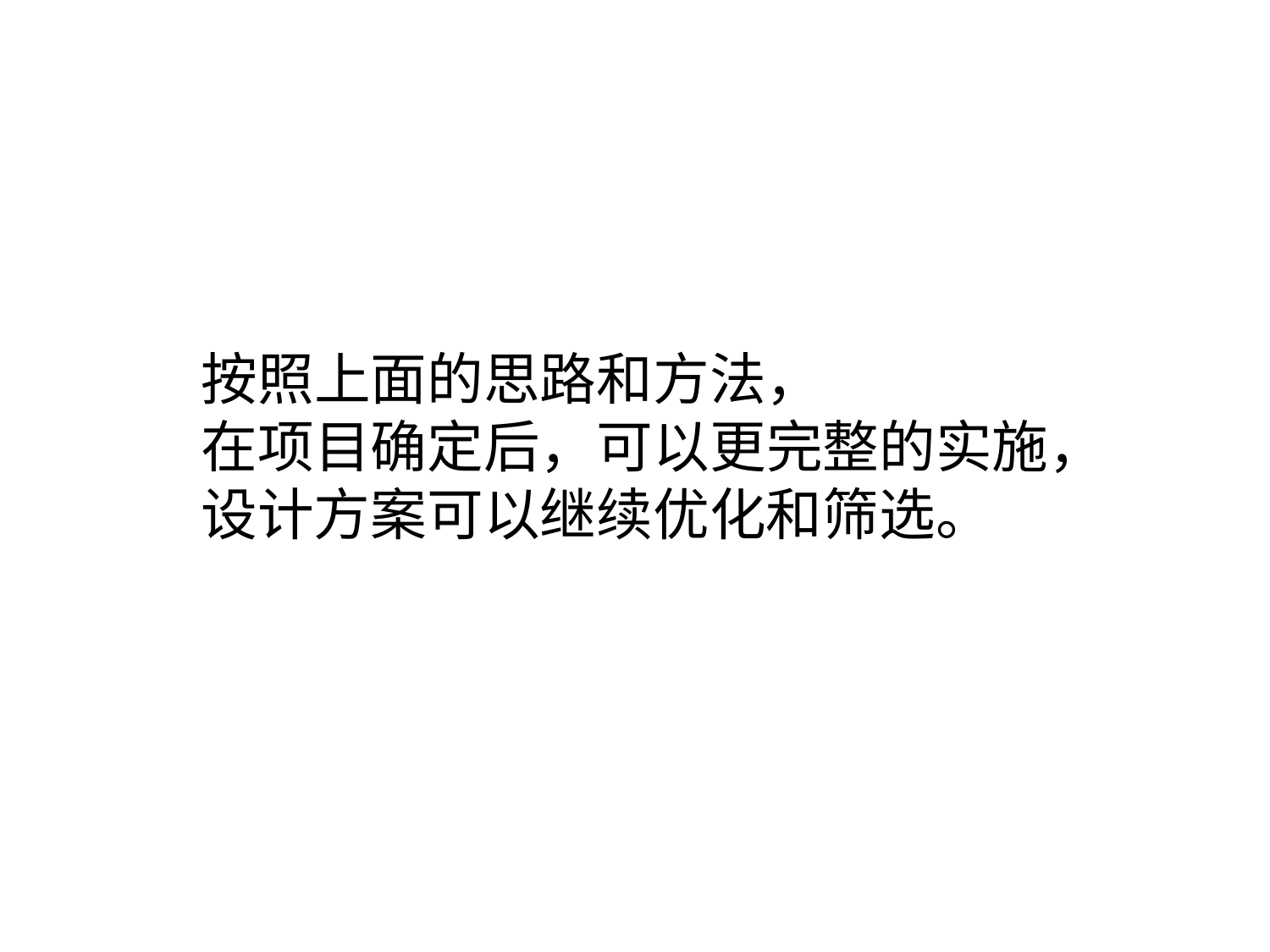

按照上面的思路和方法，
在项目确定后，可以更完整的实施，
设计方案可以继续优化和筛选。